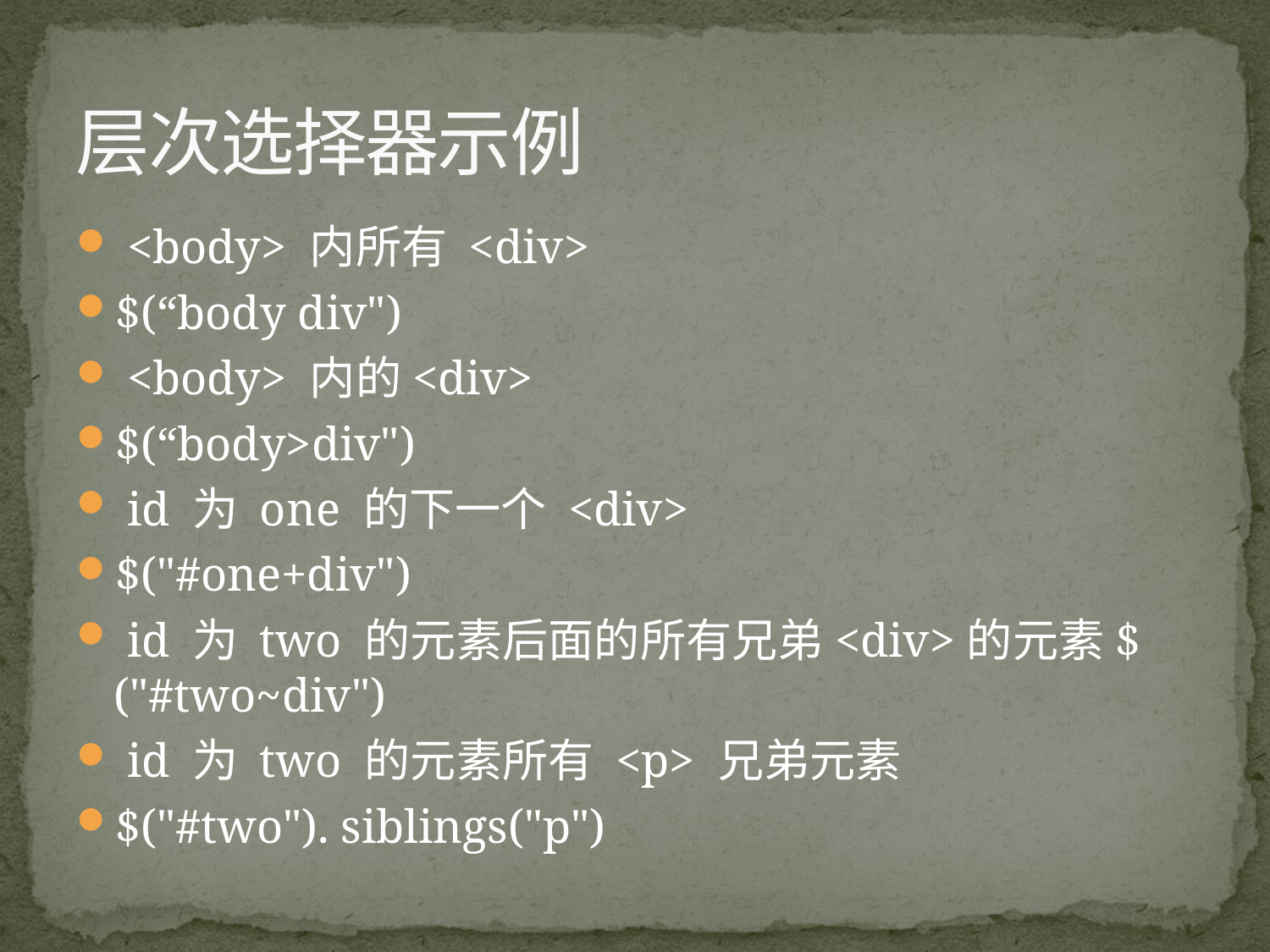

# 层次选择器示例
 <body> 内所有 <div>
$(“body div")
 <body> 内的<div>
$(“body>div")
 id 为 one 的下一个 <div>
$("#one+div")
 id 为 two 的元素后面的所有兄弟<div>的元素$("#two~div")
 id 为 two 的元素所有 <p> 兄弟元素
$("#two"). siblings("p")